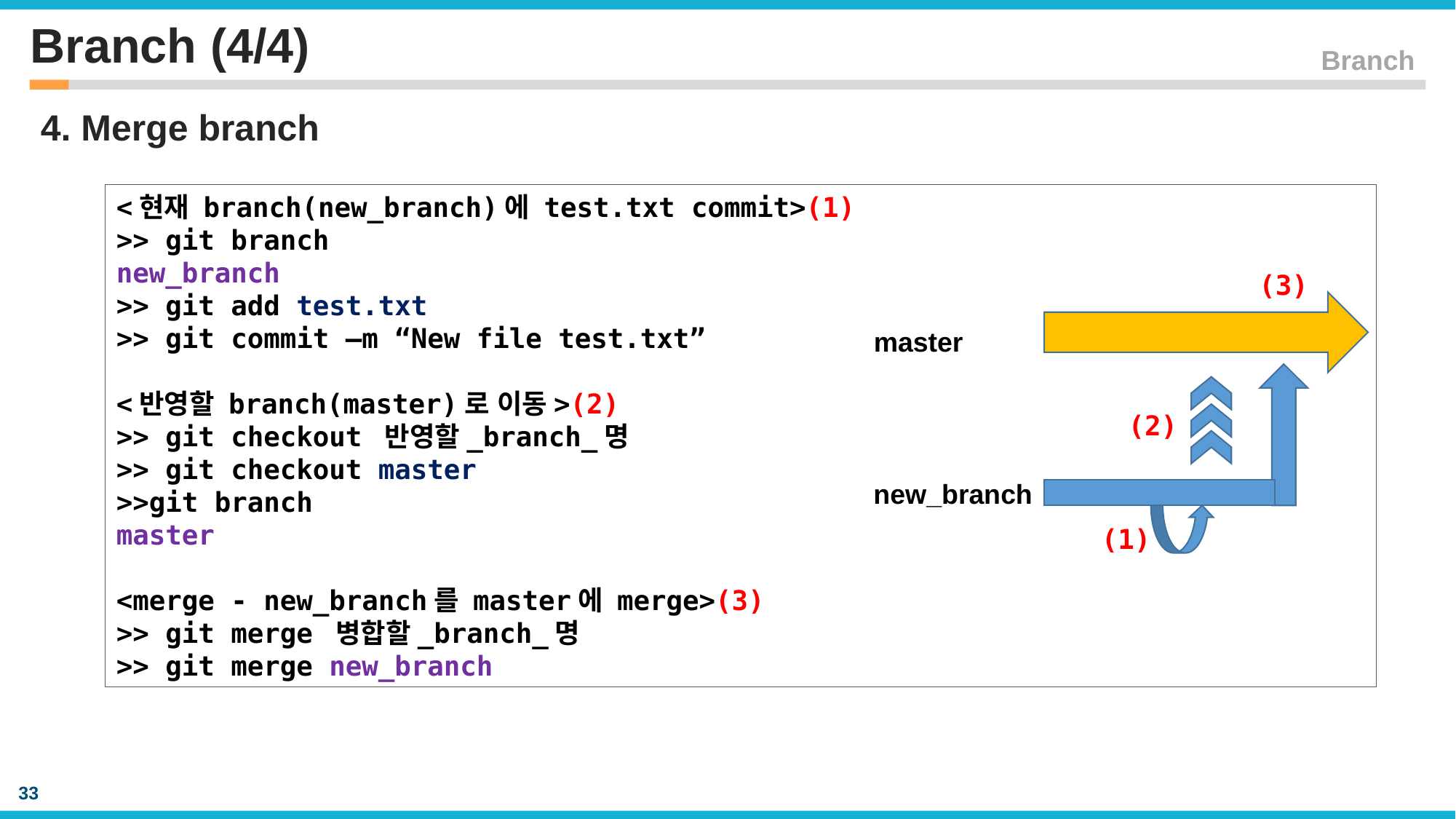

# Branch (4/4)
Branch
4. Merge branch

<현재 branch(new_branch)에 test.txt commit>(1)
>> git branch
new_branch
>> git add test.txt
>> git commit –m “New file test.txt”

<반영할 branch(master)로 이동>(2)
>> git checkout 반영할_branch_명
>> git checkout master
>>git branch
master

<merge - new_branch를 master에 merge>(3)
>> git merge 병합할_branch_명
>> git merge new_branch
(3)

master

(2)
new_branch

(1)